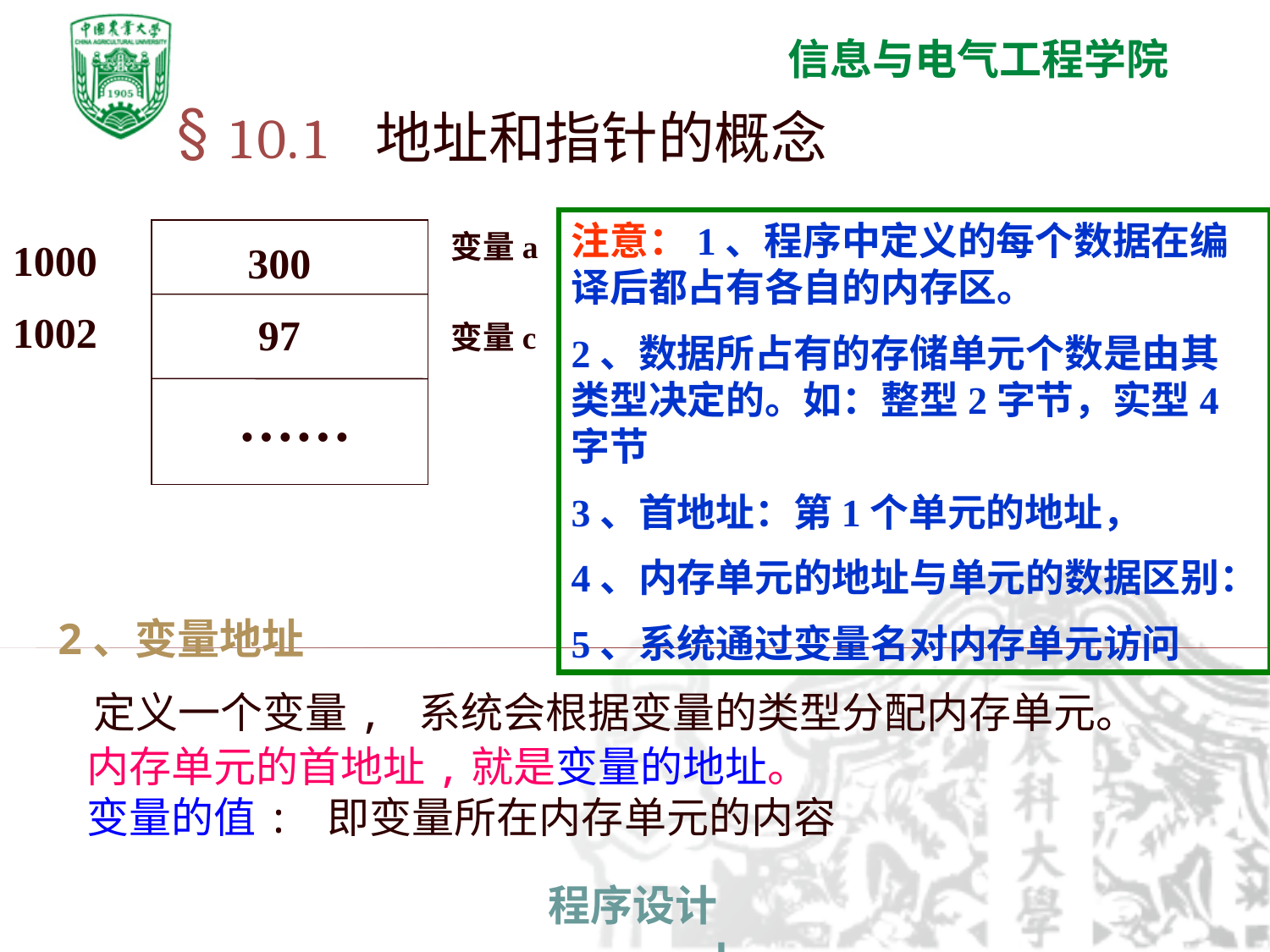

10.1  地址和指针的概念
注意：1、程序中定义的每个数据在编译后都占有各自的内存区。
2、数据所占有的存储单元个数是由其类型决定的。如：整型2字节，实型4字节
3、首地址：第1个单元的地址，
4、内存单元的地址与单元的数据区别：
5、系统通过变量名对内存单元访问

变量a
变量c
1000
1002
300
97

……
2、变量地址
 定义一个变量, 系统会根据变量的类型分配内存单元。
 内存单元的首地址,就是变量的地址。
 变量的值: 即变量所在内存单元的内容